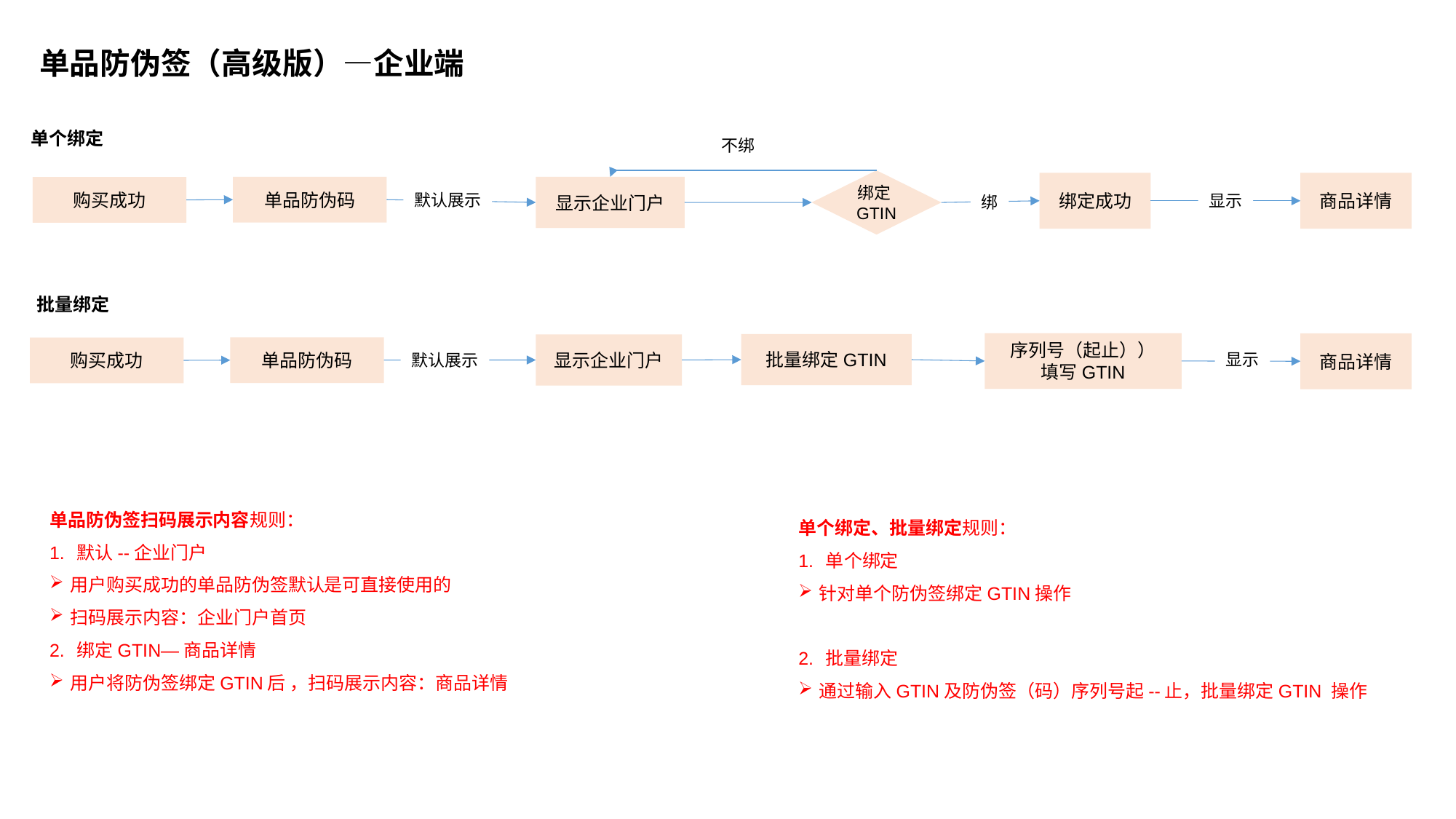

单品防伪签（高级版）—企业端
单个绑定
不绑
绑定GTIN
绑定成功
商品详情
单品防伪码
显示企业门户
购买成功
默认展示
显示
绑
批量绑定
序列号（起止））
填写GTIN
商品详情
批量绑定GTIN
显示企业门户
单品防伪码
购买成功
显示
默认展示
单品防伪签扫码展示内容规则：
默认--企业门户
用户购买成功的单品防伪签默认是可直接使用的
扫码展示内容：企业门户首页
绑定GTIN—商品详情
用户将防伪签绑定GTIN后 ，扫码展示内容：商品详情
单个绑定、批量绑定规则：
单个绑定
针对单个防伪签绑定GTIN操作

批量绑定
通过输入GTIN及防伪签（码）序列号起--止，批量绑定GTIN 操作